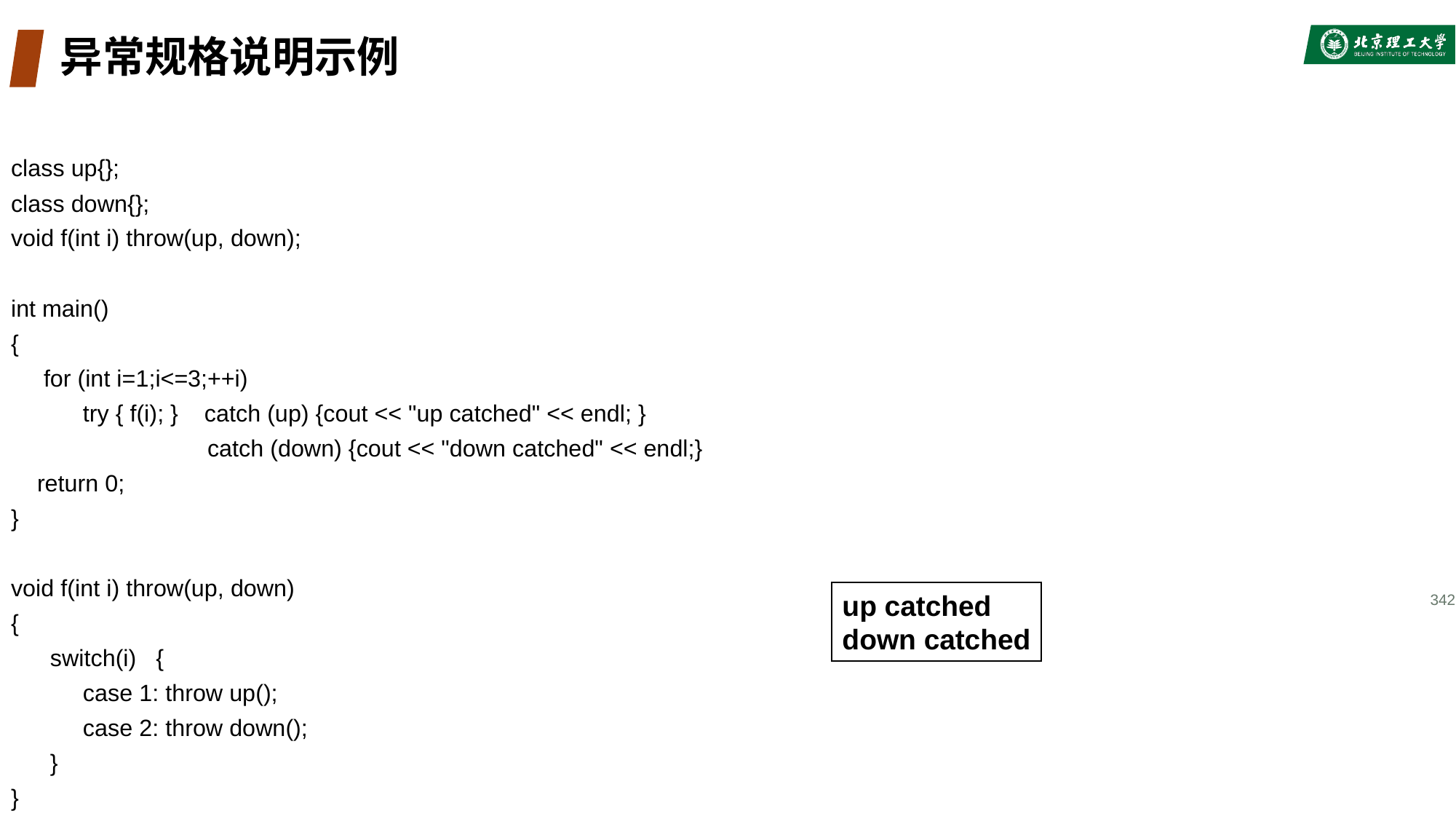

# 异常规格说明示例
class up{};
class down{};
void f(int i) throw(up, down);

int main()
{
     for (int i=1;i<=3;++i)
           try { f(i); }    catch (up) {cout << "up catched" << endl; }
                              catch (down) {cout << "down catched" << endl;}
    return 0;
}

void f(int i) throw(up, down)
{
      switch(i)   {
           case 1: throw up();
           case 2: throw down();
      }
}
342
up catched
down catched